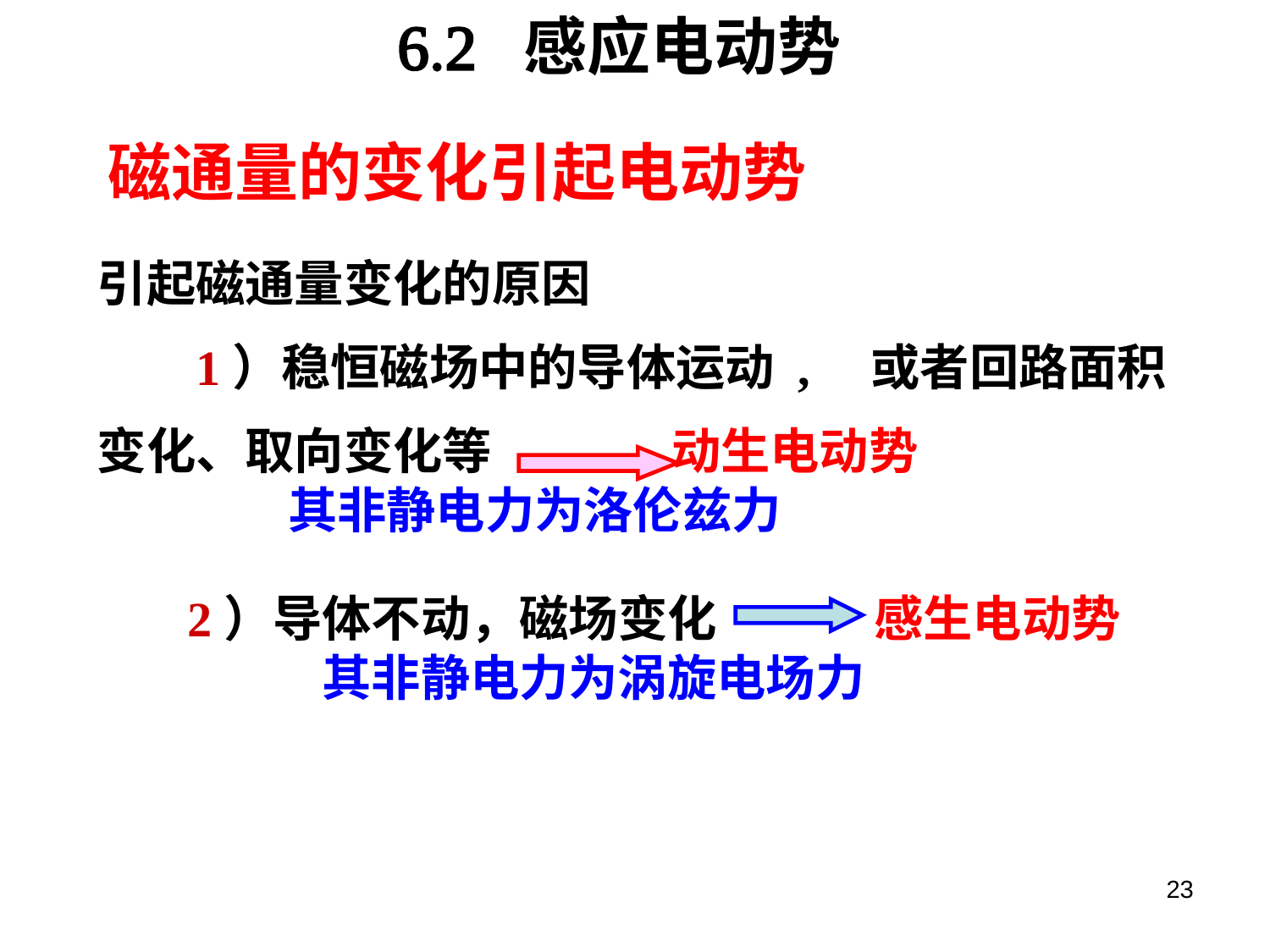

6.2 感应电动势
磁通量的变化引起电动势
引起磁通量变化的原因
        1）稳恒磁场中的导体运动 ,    或者回路面积
变化、取向变化等                动生电动势
                 其非静电力为洛伦兹力

2）导体不动，磁场变化              感生电动势
           其非静电力为涡旋电场力

23